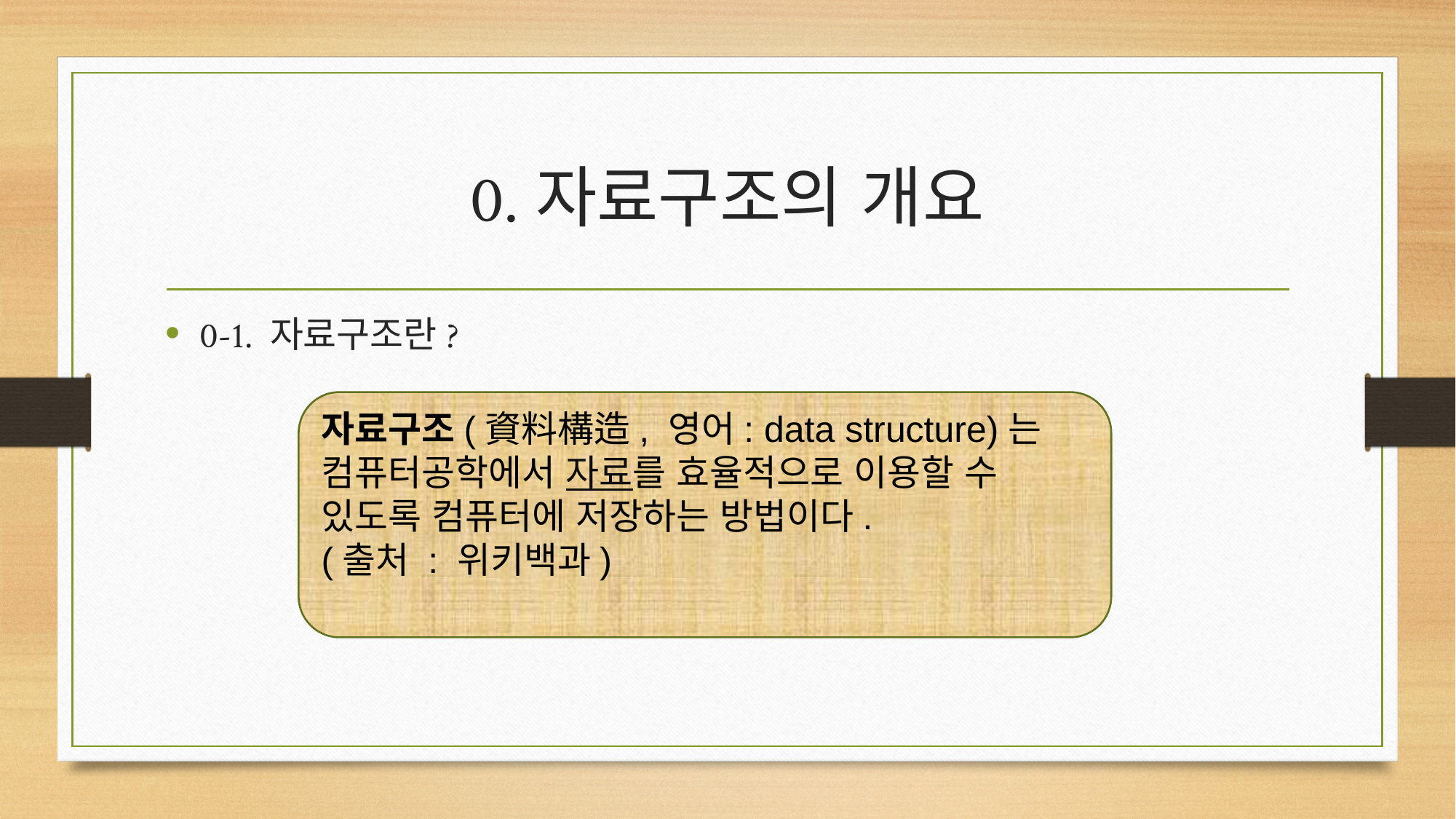

# 0.자료구조의 개요
0-1. 자료구조란?

자료구조(資料構造, 영어: data structure)는 컴퓨터공학에서 자료를 효율적으로 이용할 수 있도록 컴퓨터에 저장하는 방법이다.
(출처 : 위키백과)